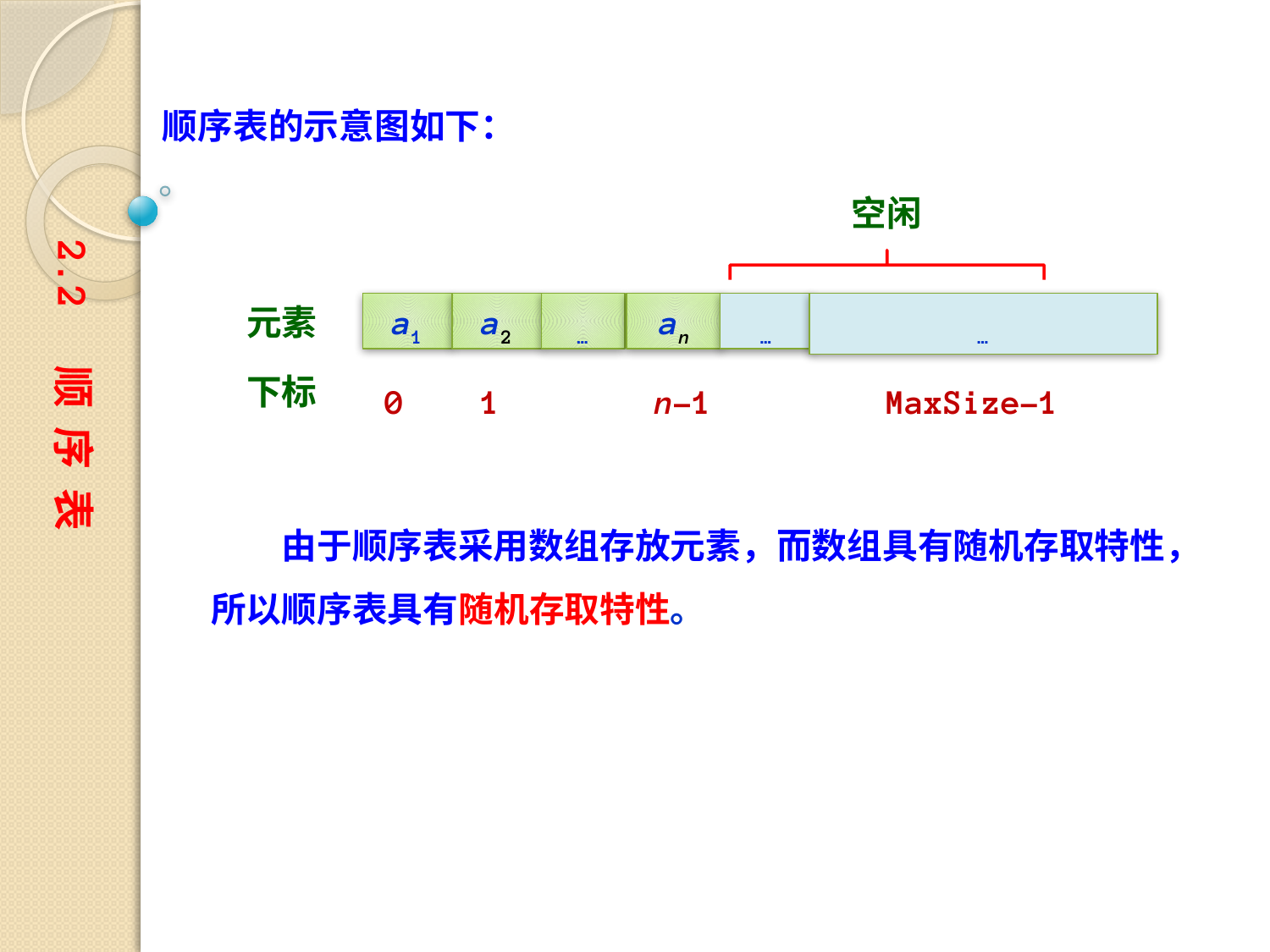

顺序表的示意图如下：

空闲
…
…
an
…
a1
a2
元素
下标
0    1        n-1         MaxSize-1
2.2  顺  序  表
　　由于顺序表采用数组存放元素，而数组具有随机存取特性，所以顺序表具有随机存取特性。